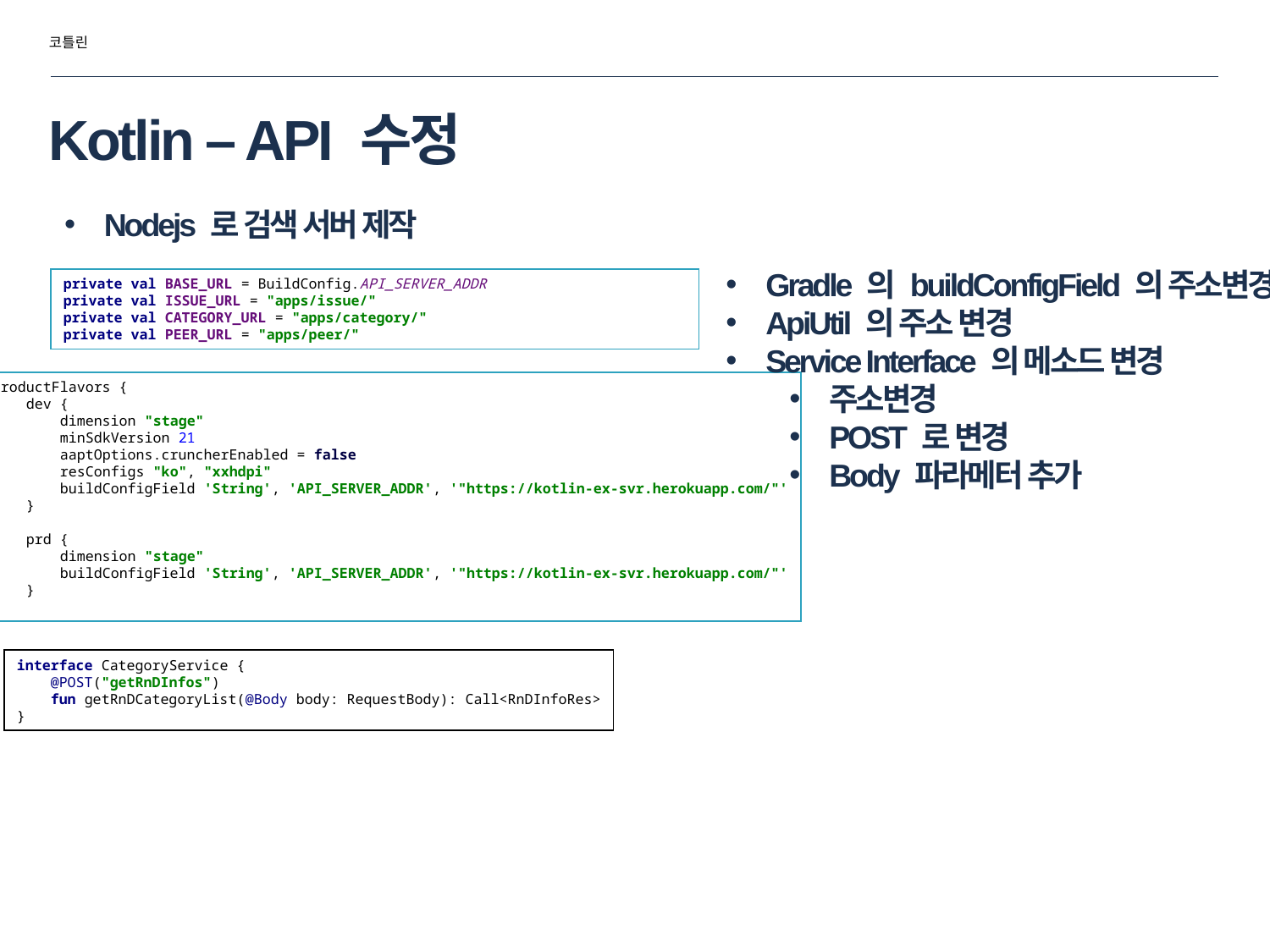

코틀린
# Kotlin – API 수정

Nodejs 로 검색 서버 제작

Gradle 의 buildConfigField 의 주소변경
ApiUtil 의 주소 변경
Service Interface 의 메소드 변경
주소변경
POST 로 변경
Body 파라메터 추가
private val BASE_URL = BuildConfig.API_SERVER_ADDR
private val ISSUE_URL = "apps/issue/"
private val CATEGORY_URL = "apps/category/"
private val PEER_URL = "apps/peer/"
productFlavors {
    dev {
        dimension "stage"
        minSdkVersion 21
        aaptOptions.cruncherEnabled = false
        resConfigs "ko", "xxhdpi"
        buildConfigField 'String', 'API_SERVER_ADDR', '"https://kotlin-ex-svr.herokuapp.com/"'
    }
    prd {
        dimension "stage"
        buildConfigField 'String', 'API_SERVER_ADDR', '"https://kotlin-ex-svr.herokuapp.com/"'
    }
}
interface CategoryService {
    @POST("getRnDInfos")
    fun getRnDCategoryList(@Body body: RequestBody): Call<RnDInfoRes>
}